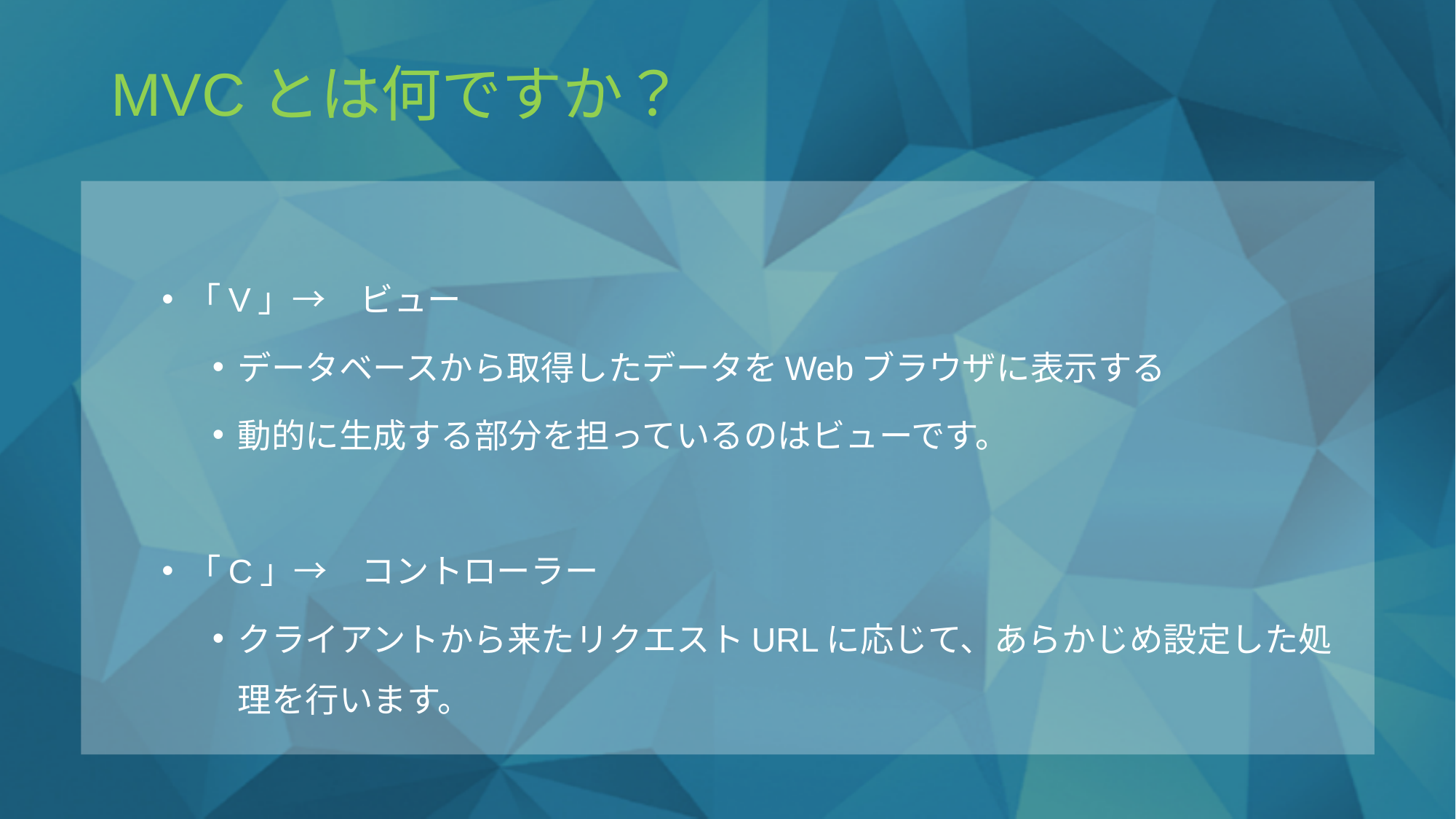

# MVCとは何ですか？

「V」→　ビュー
データベースから取得したデータをWebブラウザに表示する
動的に生成する部分を担っているのはビューです。

「C」→　コントローラー
クライアントから来たリクエストURLに応じて、あらかじめ設定した処理を行います。